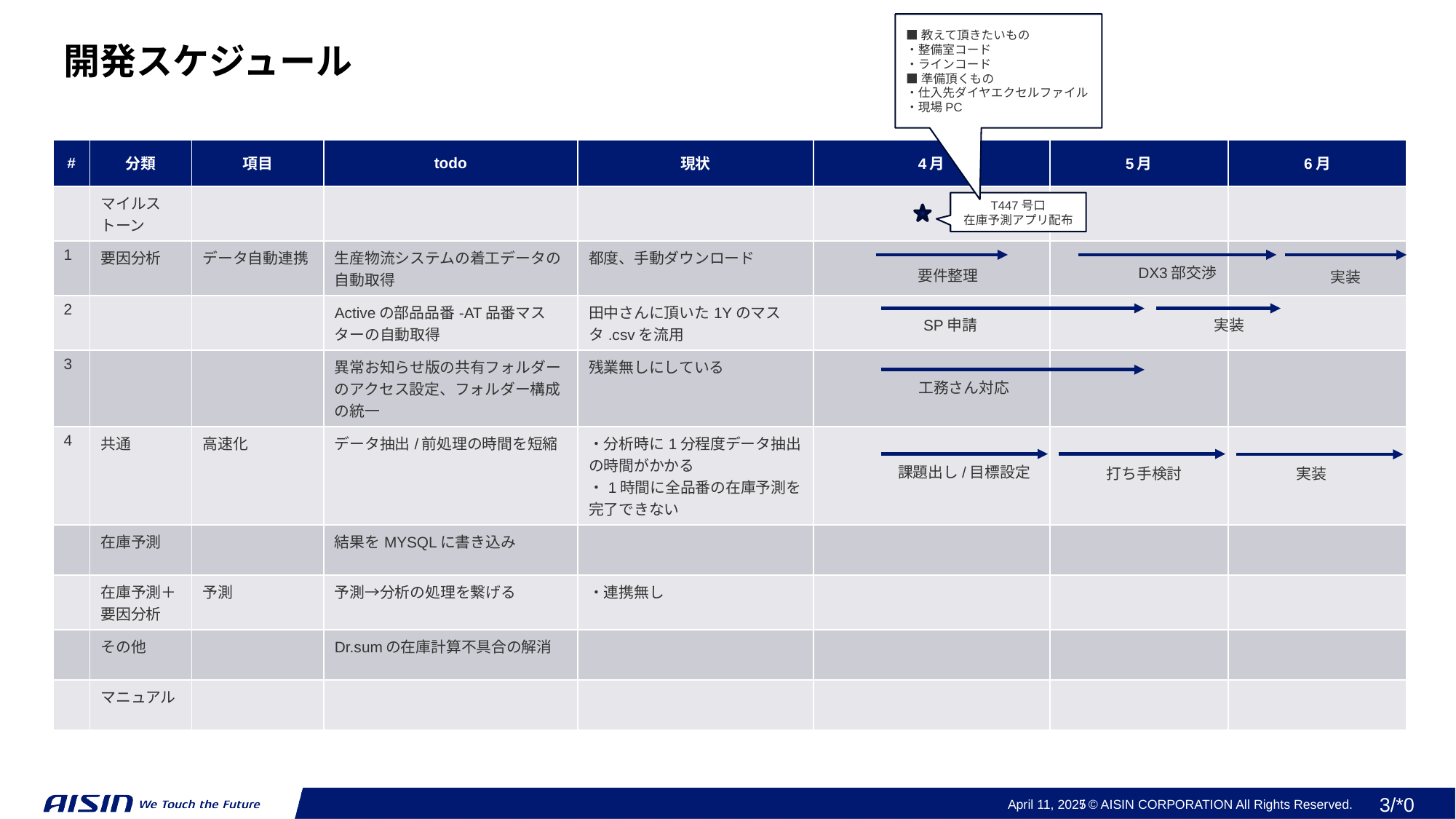

■教えて頂きたいもの
・整備室コード
・ラインコード
■準備頂くもの
・仕入先ダイヤエクセルファイル
・現場PC
開発スケジュール

| # | 分類 | 項目 | todo | 現状 | 4月 | 5月 | 6月 |
| --- | --- | --- | --- | --- | --- | --- | --- |
|  | マイルストーン |  |  |  |  |  |  |
| 1 | 要因分析 | データ自動連携 | 生産物流システムの着工データの自動取得 | 都度、手動ダウンロード |  |  |  |
| 2 |  |  | Activeの部品品番-AT品番マスターの自動取得 | 田中さんに頂いた1Yのマスタ.csvを流用 |  |  |  |
| 3 |  |  | 異常お知らせ版の共有フォルダーのアクセス設定、フォルダー構成の統一 | 残業無しにしている |  |  |  |
| 4 | 共通 | 高速化 | データ抽出/前処理の時間を短縮 | ・分析時に1分程度データ抽出の時間がかかる ・1時間に全品番の在庫予測を完了できない |  |  |  |
|  | 在庫予測 |  | 結果をMYSQLに書き込み |  |  |  |  |
|  | 在庫予測＋ 要因分析 | 予測 | 予測→分析の処理を繋げる | ・連携無し |  |  |  |
|  | その他 |  | Dr.sumの在庫計算不具合の解消 |  |  |  |  |
|  | マニュアル |  |  |  |  |  |  |
T447号口
在庫予測アプリ配布

DX3部交渉
要件整理
実装
SP申請
実装
工務さん対応
課題出し/目標設定
実装
打ち手検討
April 11, 2025